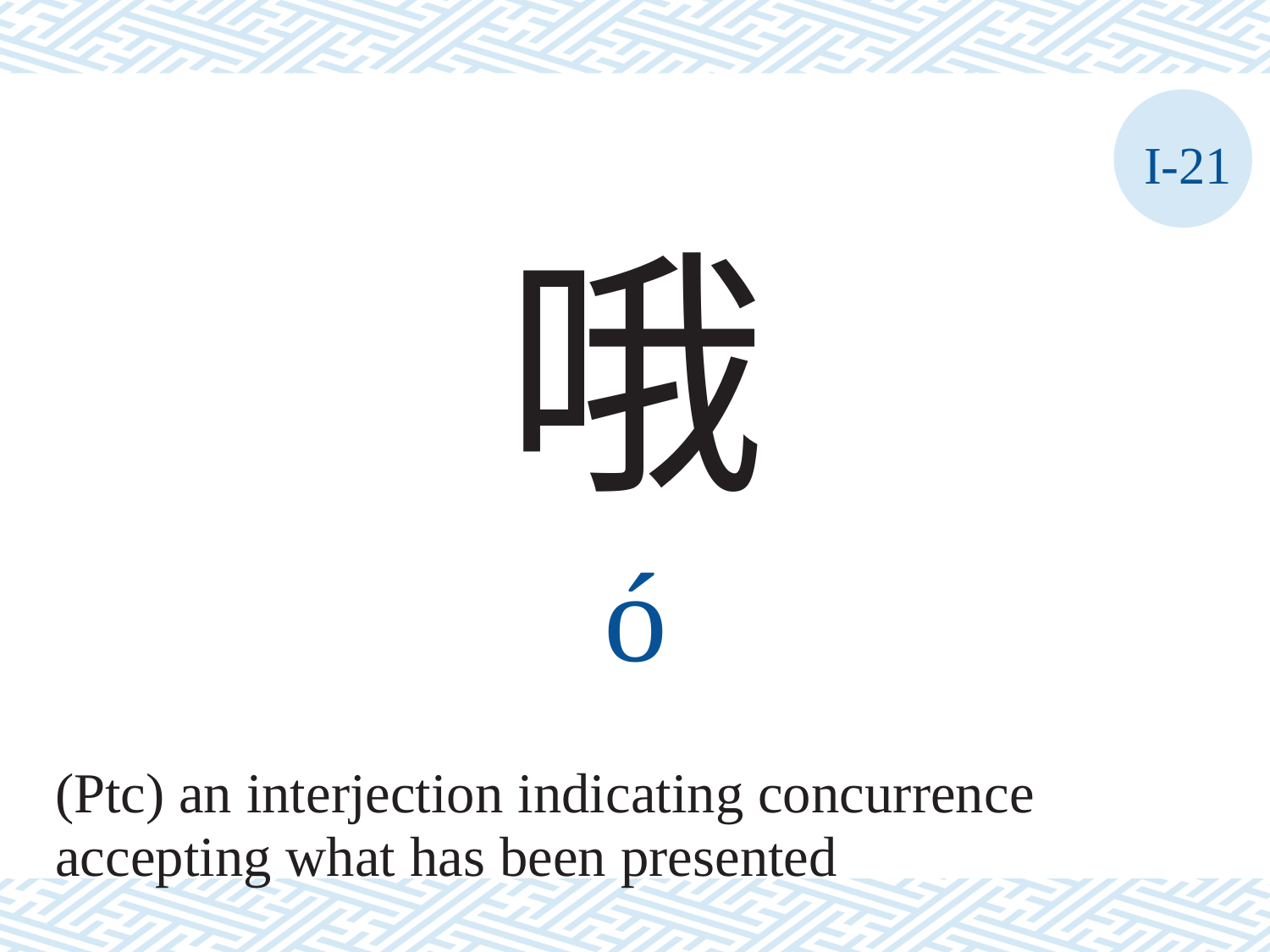

I-21
哦
ó
(Ptc) an interjection indicating concurrence
accepting what has been presented